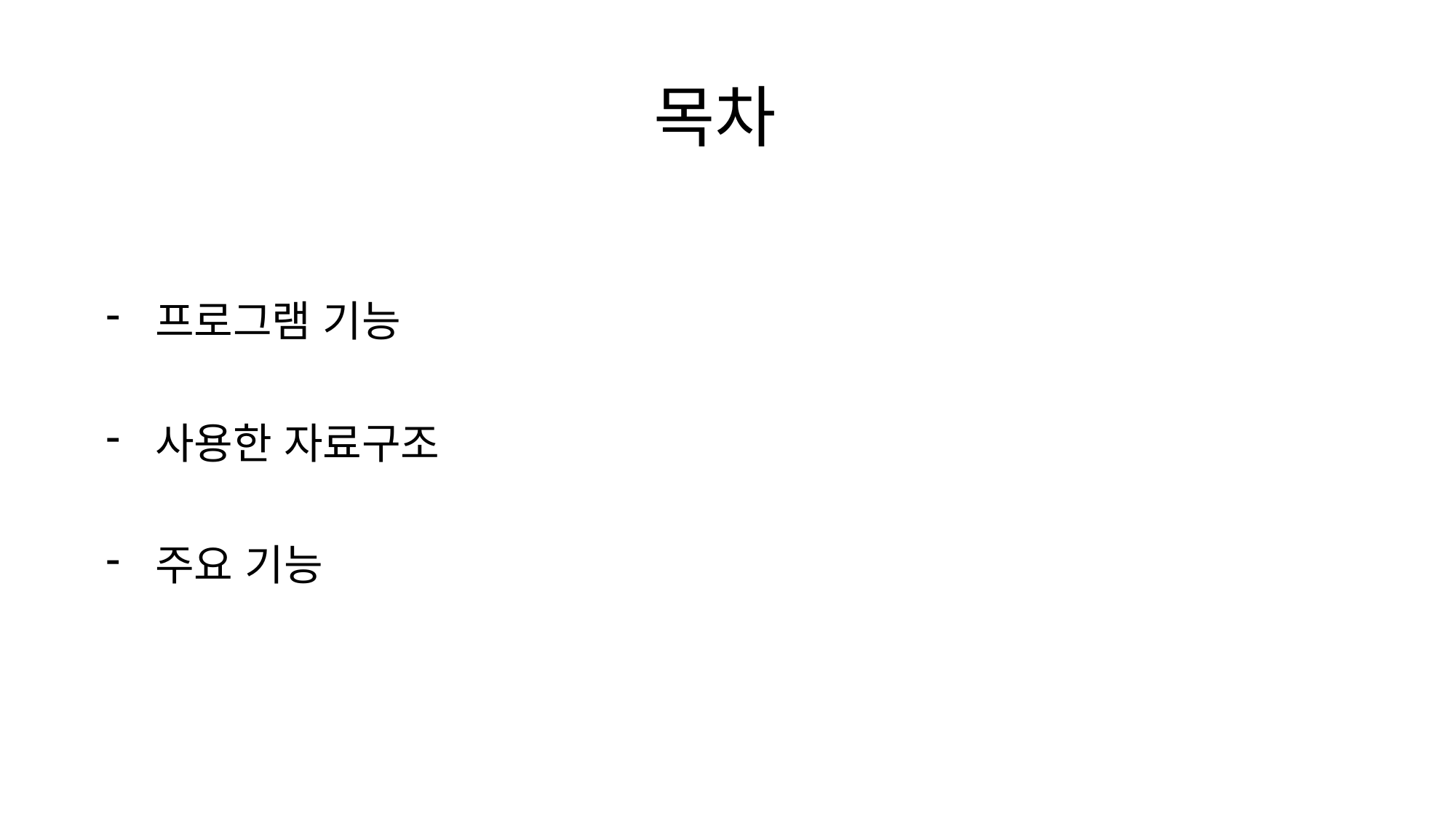

# 목차
 프로그램 기능

 사용한 자료구조

 주요 기능